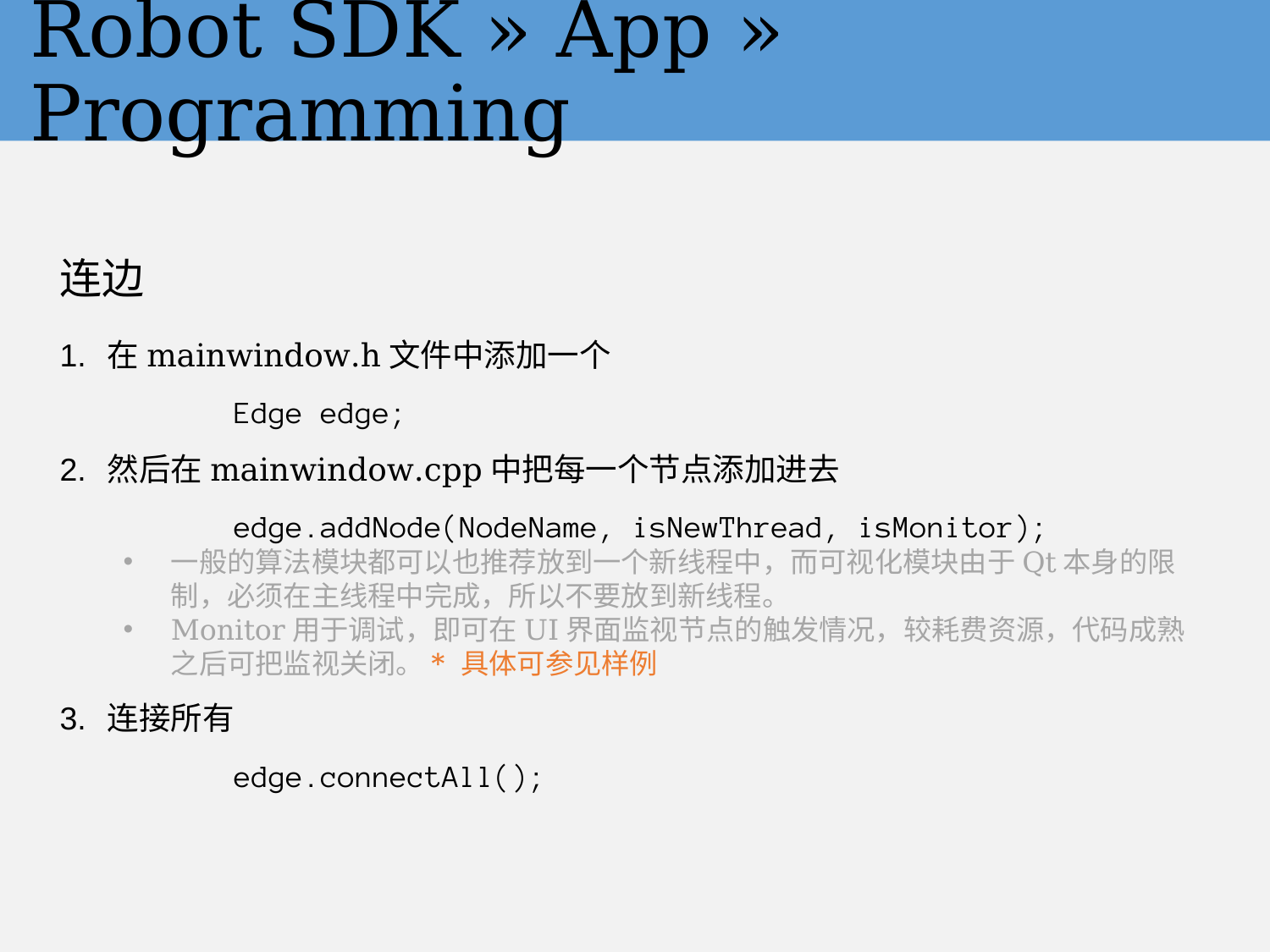

# Robot SDK » App » Programming
连边
在mainwindow.h文件中添加一个
	Edge edge;
然后在mainwindow.cpp中把每一个节点添加进去
	edge.addNode(NodeName, isNewThread, isMonitor);
一般的算法模块都可以也推荐放到一个新线程中，而可视化模块由于Qt本身的限制，必须在主线程中完成，所以不要放到新线程。
Monitor用于调试，即可在UI界面监视节点的触发情况，较耗费资源，代码成熟之后可把监视关闭。* 具体可参见样例
连接所有
	edge.connectAll();